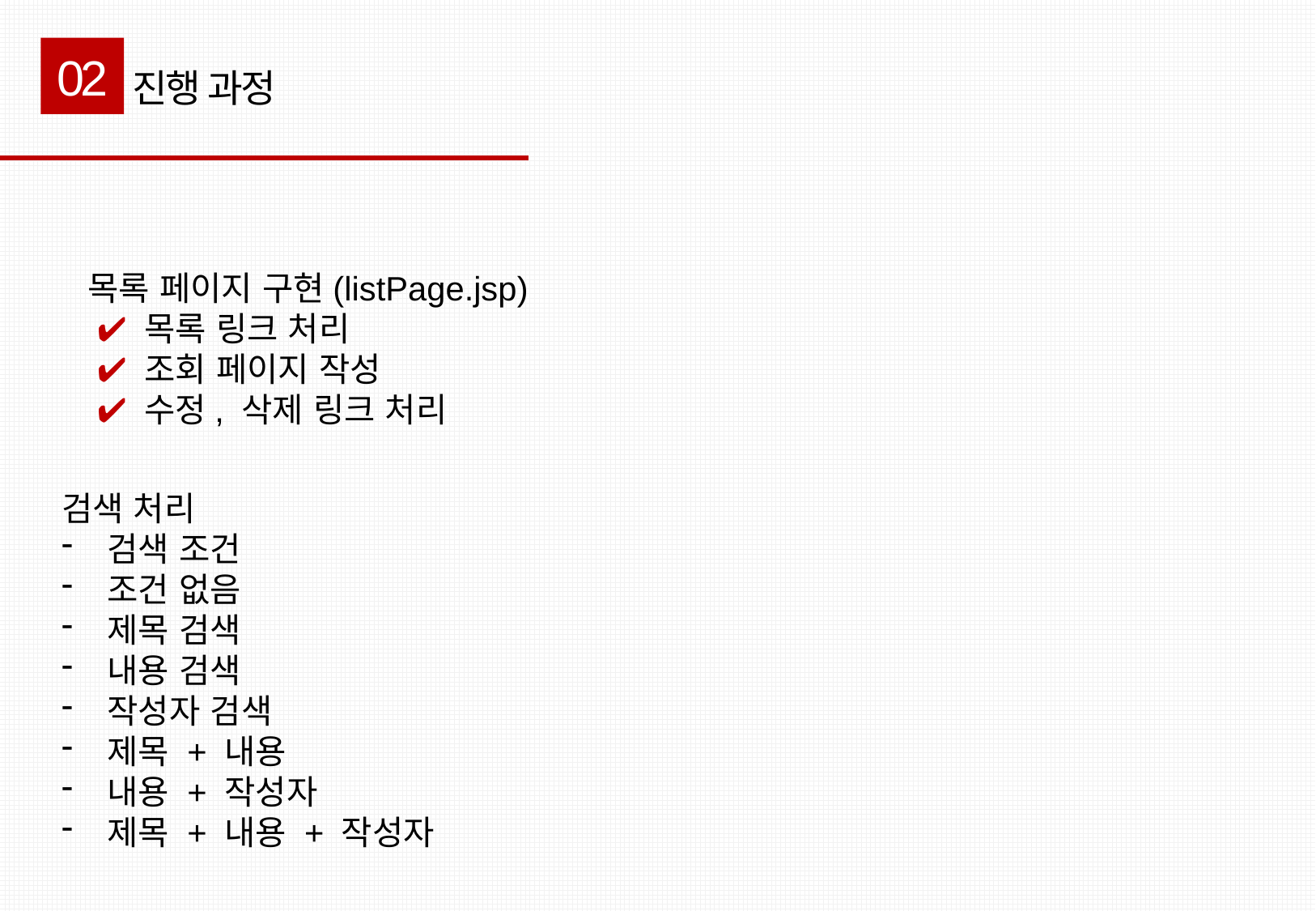

02
진행 과정

목록 페이지 구현(listPage.jsp)
 ✔ 목록 링크 처리
 ✔ 조회 페이지 작성
 ✔ 수정, 삭제 링크 처리
검색 처리
검색 조건
조건 없음
제목 검색
내용 검색
작성자 검색
제목 + 내용
내용 + 작성자
제목 + 내용 + 작성자